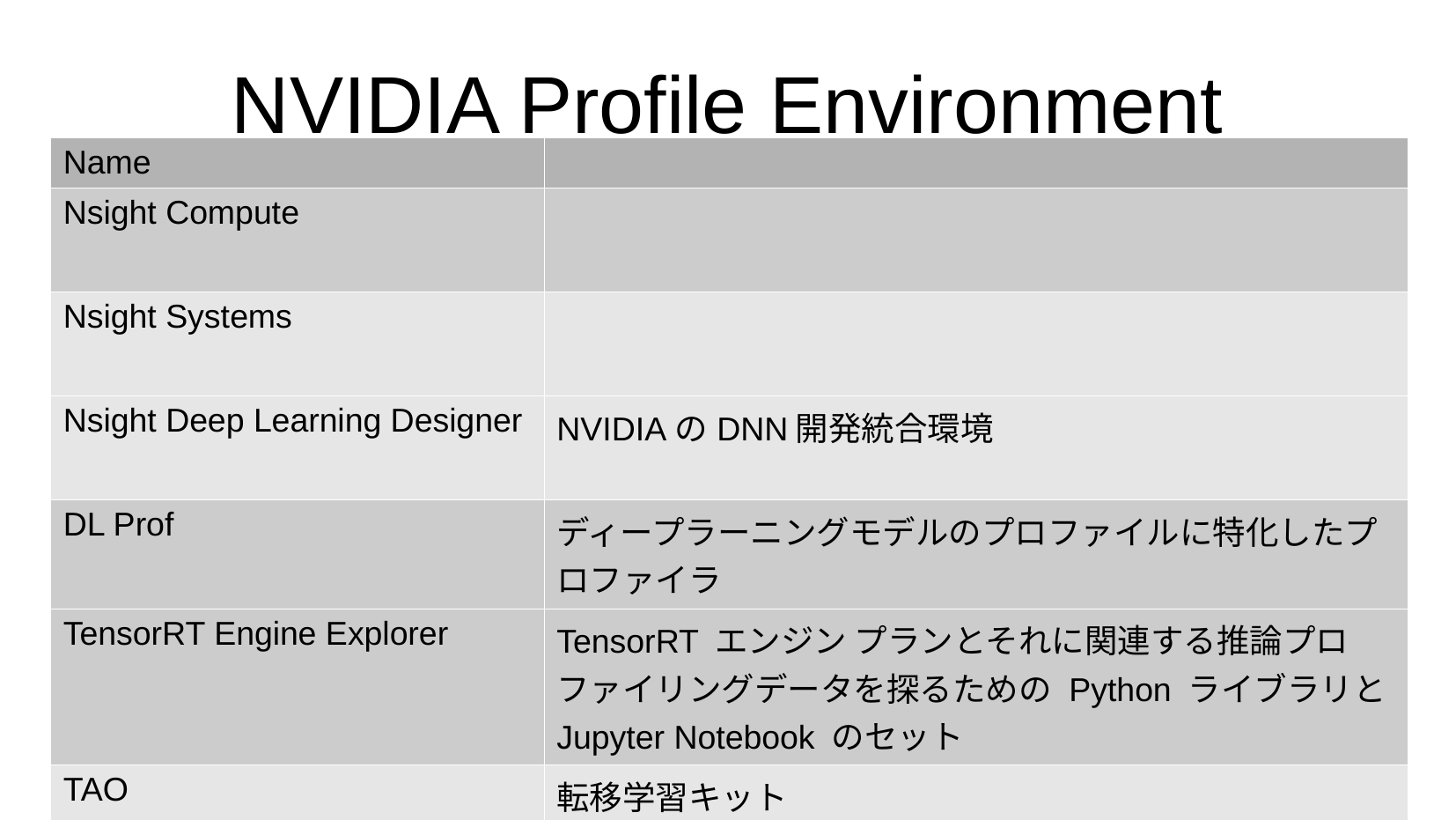

# NVIDIA Profile Environment
| Name |  |
| --- | --- |
| Nsight Compute |  |
| Nsight Systems |  |
| Nsight Deep Learning Designer | NVIDIAのDNN開発統合環境 |
| DL Prof | ディープラーニングモデルのプロファイルに特化したプロファイラ |
| TensorRT Engine Explorer | TensorRT エンジン プランとそれに関連する推論プロファイリングデータを探るための Python ライブラリと Jupyter Notebook のセット |
| TAO | 転移学習キット TensorFlow と PyTorch をベースにした NVIDIA TAO Toolkit は、NVIDIA TAO フレームワークをローコードで利用できるようにしたもの |